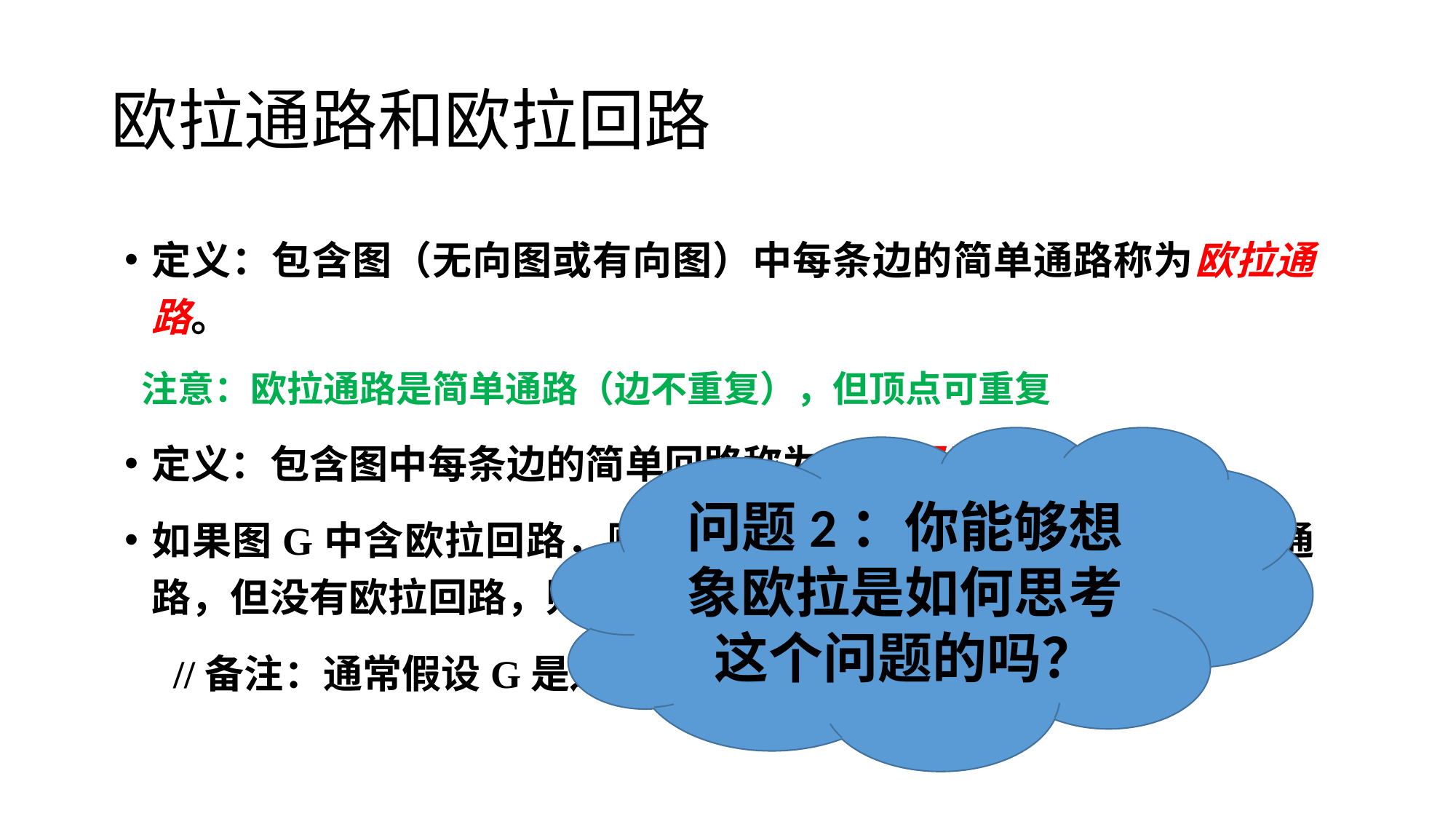

# 欧拉通路和欧拉回路
定义：包含图（无向图或有向图）中每条边的简单通路称为欧拉通路。
 注意：欧拉通路是简单通路（边不重复），但顶点可重复
定义：包含图中每条边的简单回路称为欧拉回路。
如果图G中含欧拉回路，则G称为欧拉图。如果图G中有欧拉通路，但没有欧拉回路，则G称为半欧拉图。
     //备注：通常假设G是连通的。
问题2：你能够想象欧拉是如何思考这个问题的吗？